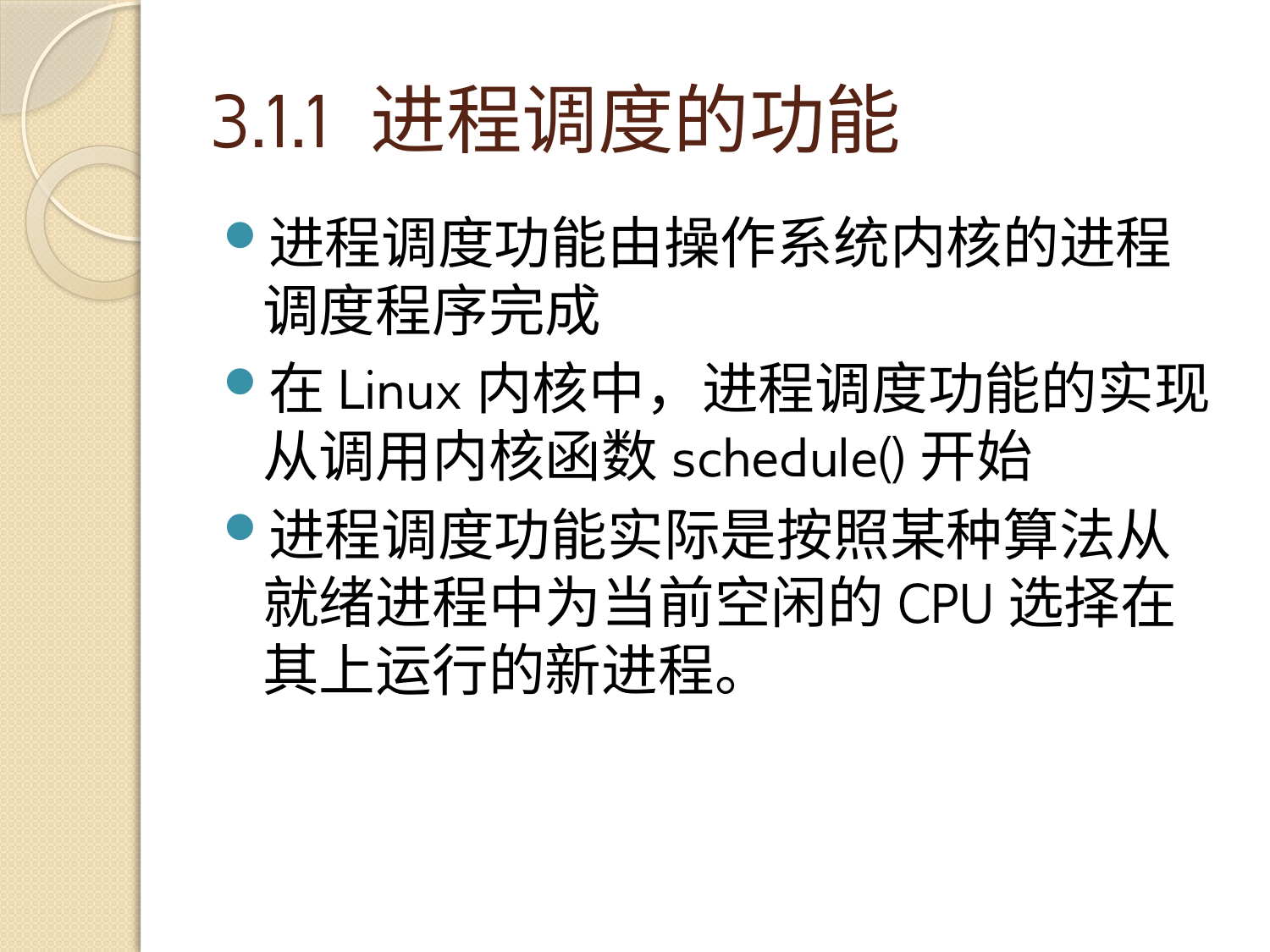

# 3.1.1 进程调度的功能
进程调度功能由操作系统内核的进程调度程序完成
在Linux内核中，进程调度功能的实现从调用内核函数schedule()开始
进程调度功能实际是按照某种算法从就绪进程中为当前空闲的CPU选择在其上运行的新进程。